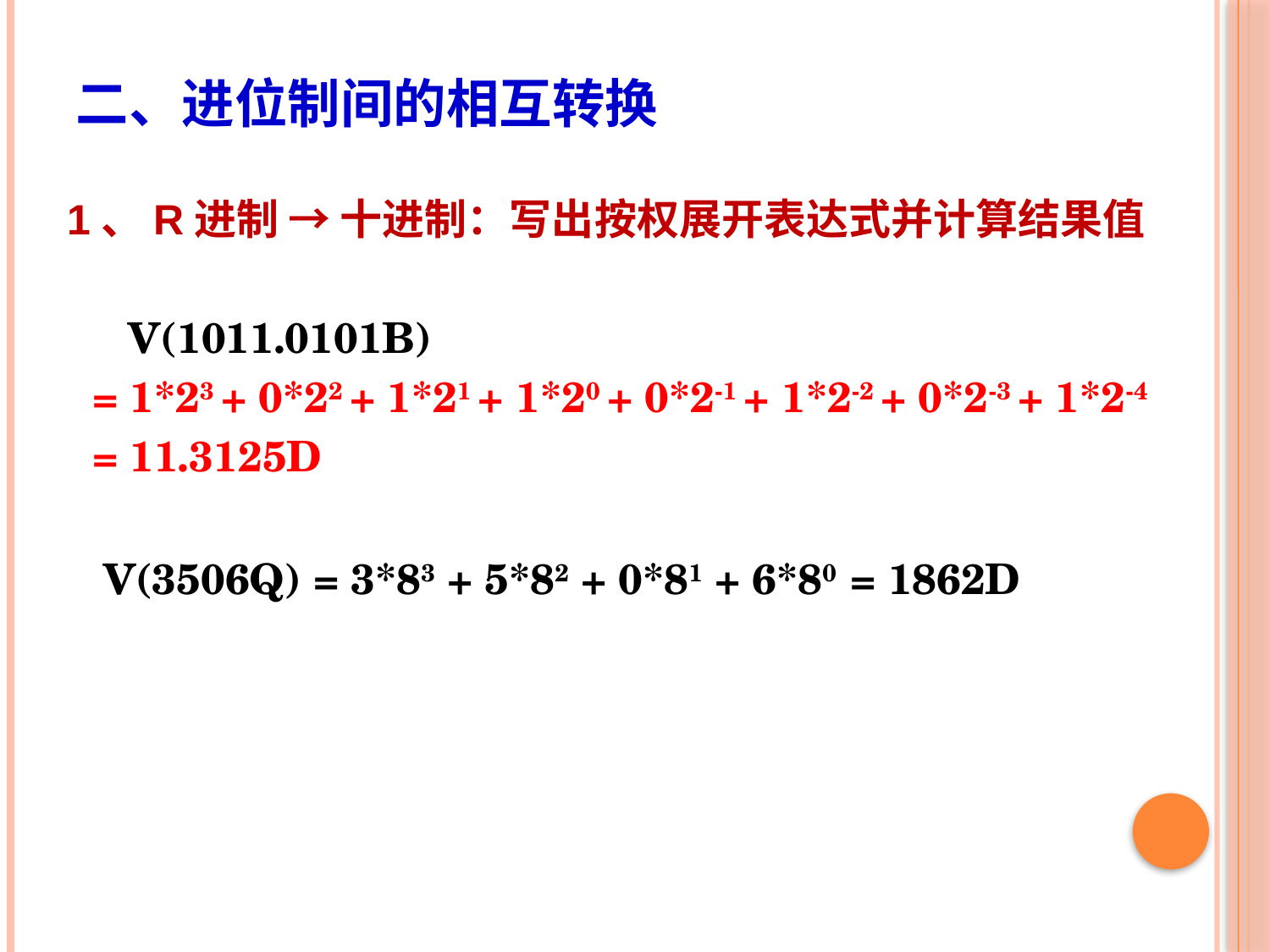

# 二、进位制间的相互转换
1、R进制 → 十进制：写出按权展开表达式并计算结果值

   V(1011.0101B)
= 1*23 + 0*22 + 1*21 + 1*20 + 0*2-1 + 1*2-2 + 0*2-3 + 1*2-4
= 11.3125D

   V(3506Q) = 3*83 + 5*82 + 0*81 + 6*80  = 1862D